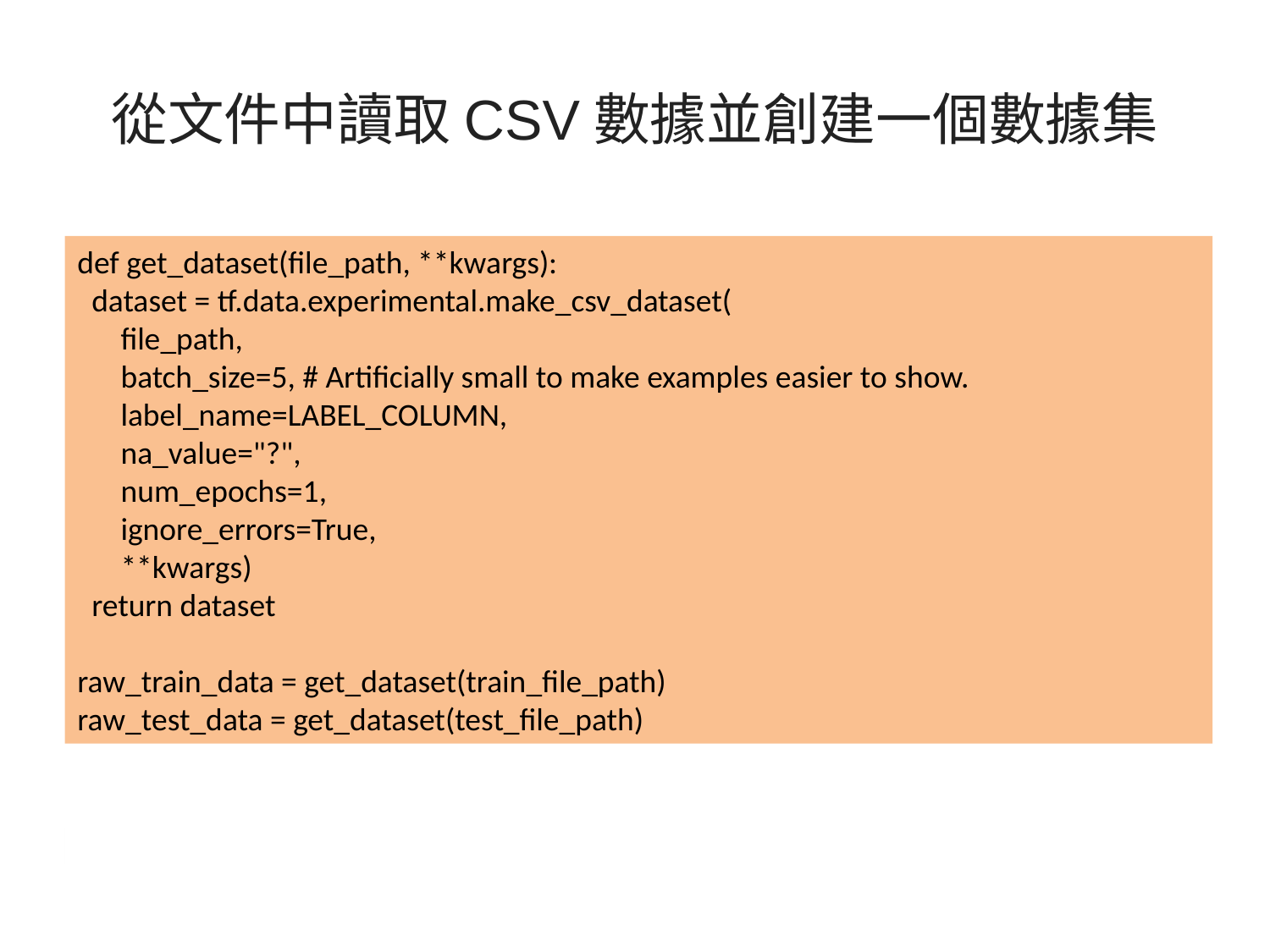

# 從文件中讀取CSV數據並創建一個數據集
def get_dataset(file_path, **kwargs):
  dataset = tf.data.experimental.make_csv_dataset(
      file_path,
      batch_size=5, # Artificially small to make examples easier to show.
      label_name=LABEL_COLUMN,
      na_value="?",
      num_epochs=1,
      ignore_errors=True,
      **kwargs)
  return dataset
raw_train_data = get_dataset(train_file_path)
raw_test_data = get_dataset(test_file_path)